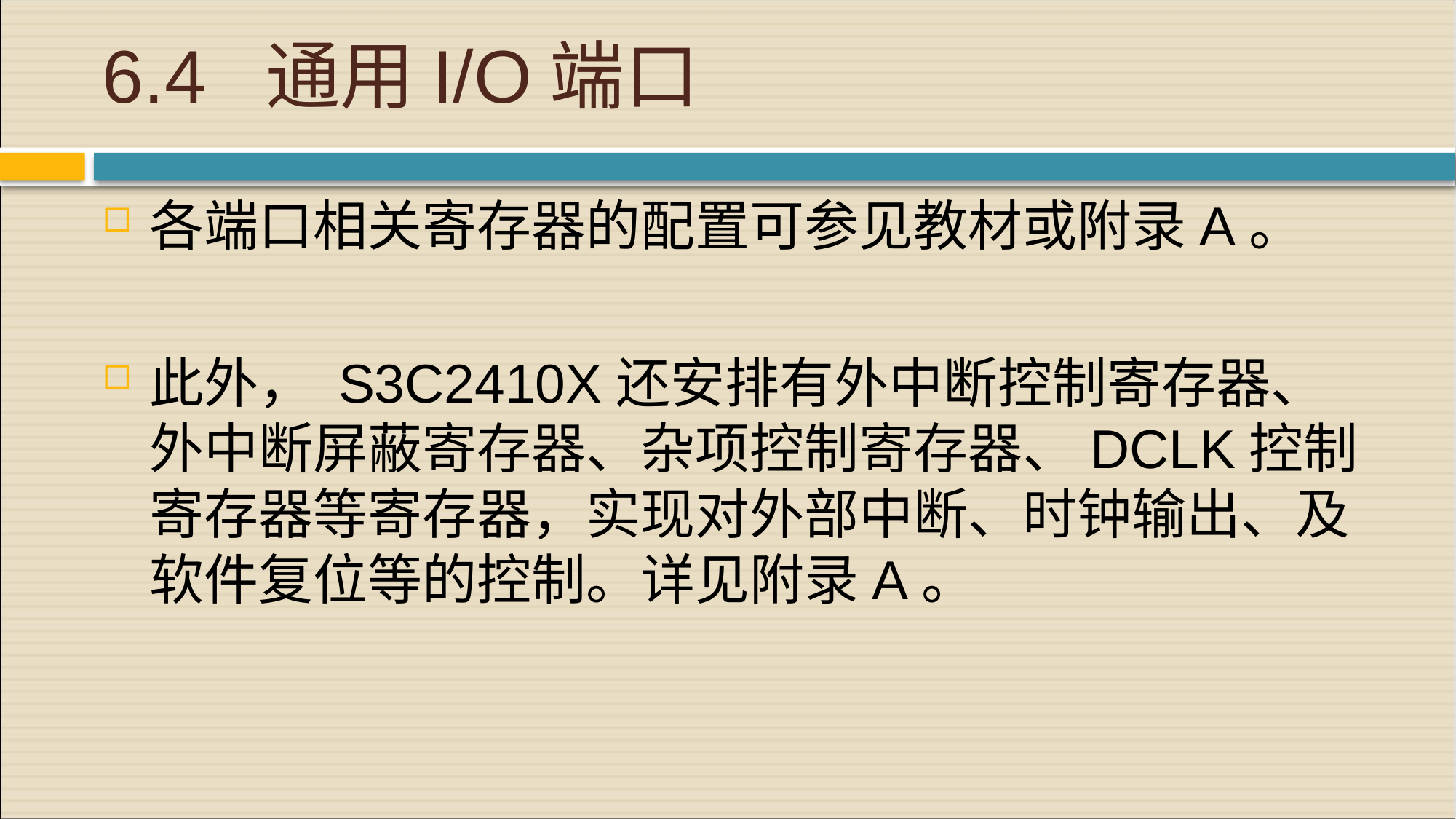

# 6.4  通用I/O端口
各端口相关寄存器的配置可参见教材或附录A。

此外， S3C2410X还安排有外中断控制寄存器、外中断屏蔽寄存器、杂项控制寄存器、DCLK控制寄存器等寄存器，实现对外部中断、时钟输出、及软件复位等的控制。详见附录A。